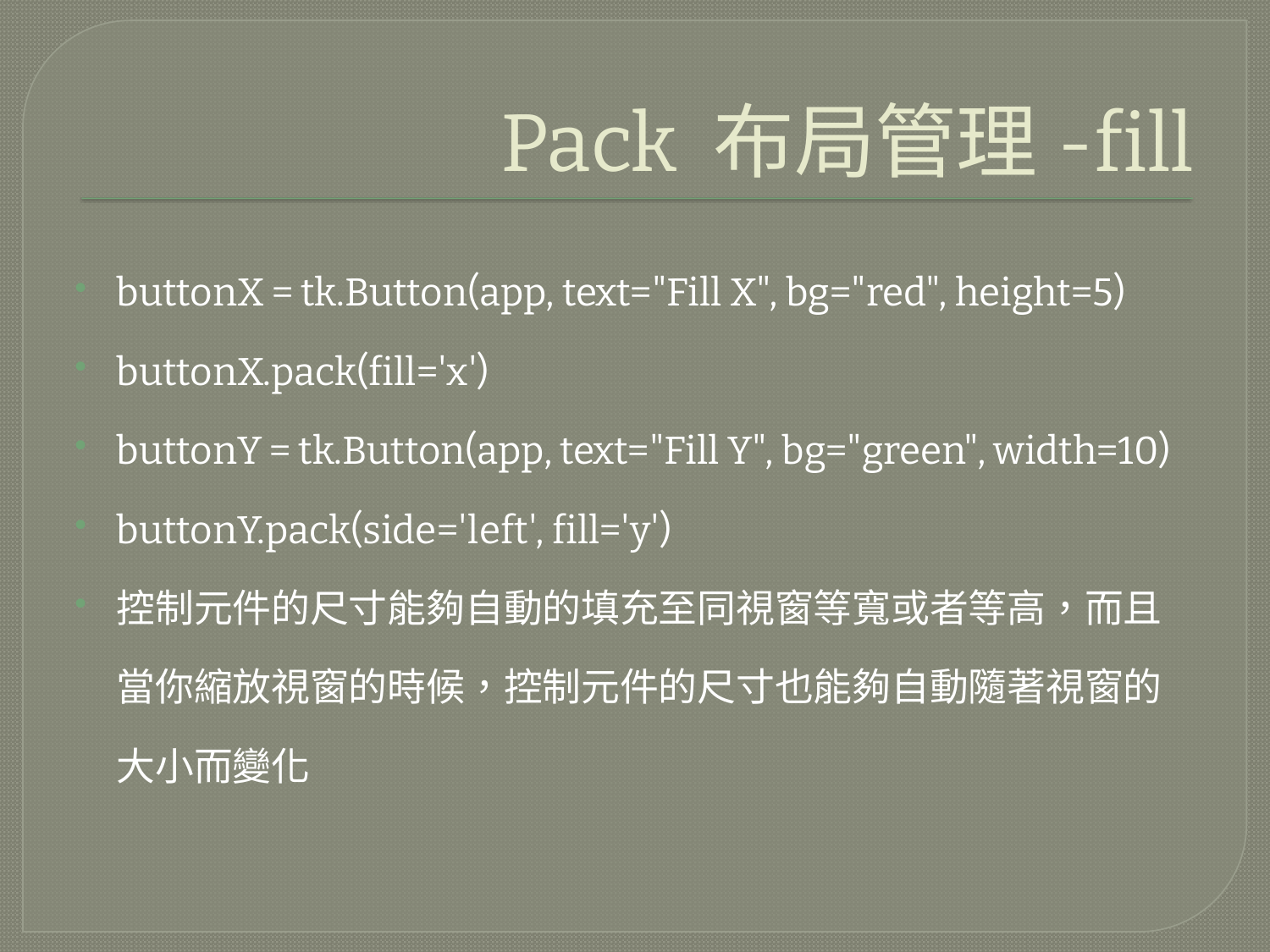

# Pack 布局管理-fill
buttonX = tk.Button(app, text="Fill X", bg="red", height=5)
buttonX.pack(fill='x')
buttonY = tk.Button(app, text="Fill Y", bg="green", width=10)
buttonY.pack(side='left', fill='y')
控制元件的尺寸能夠自動的填充至同視窗等寬或者等高，而且當你縮放視窗的時候，控制元件的尺寸也能夠自動隨著視窗的大小而變化